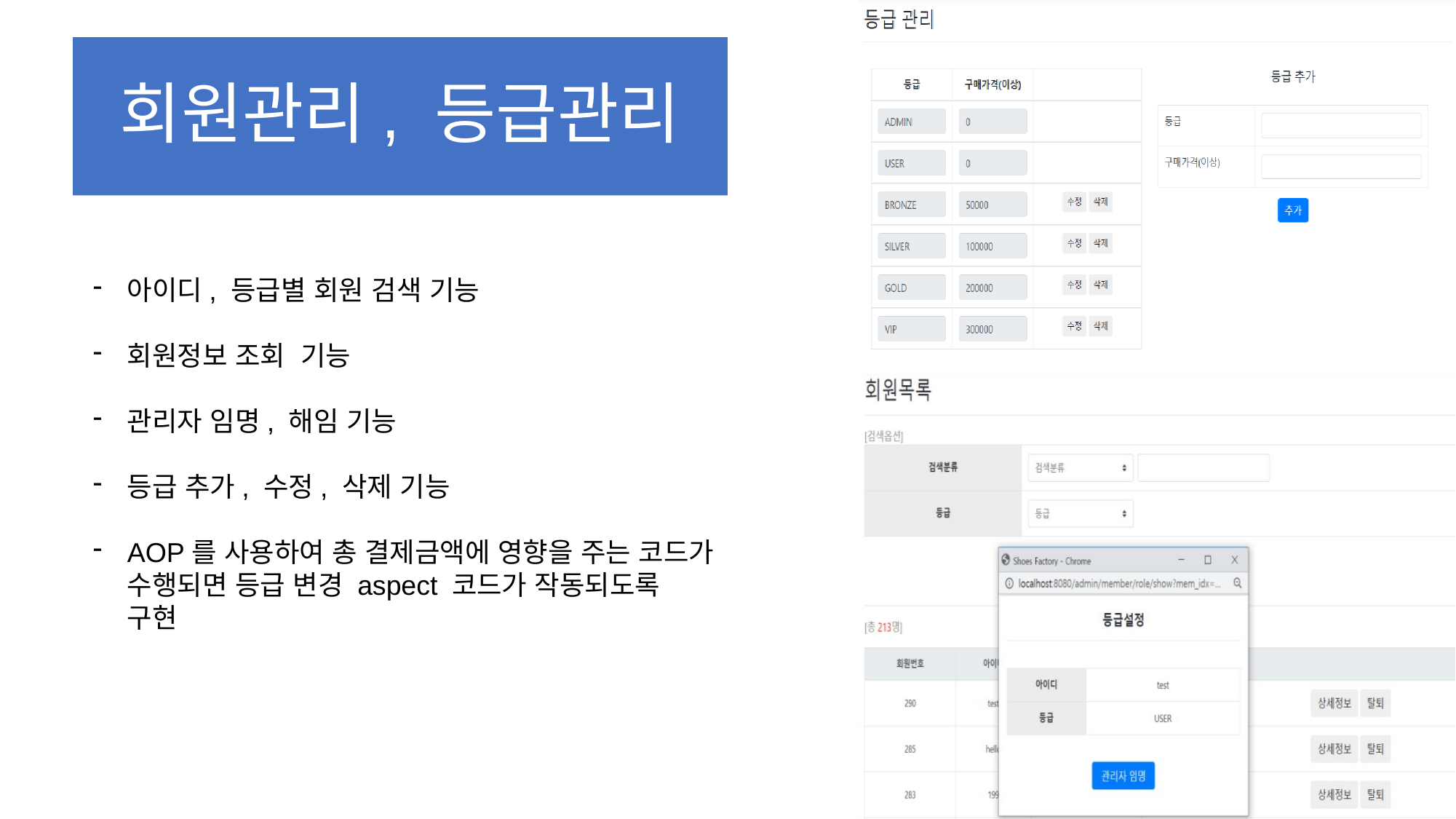

# 회원관리, 등급관리
아이디, 등급별 회원 검색 기능

회원정보 조회  기능

관리자 임명, 해임 기능

등급 추가, 수정, 삭제 기능

AOP를 사용하여 총 결제금액에 영향을 주는 코드가 수행되면 등급 변경 aspect 코드가 작동되도록 구현